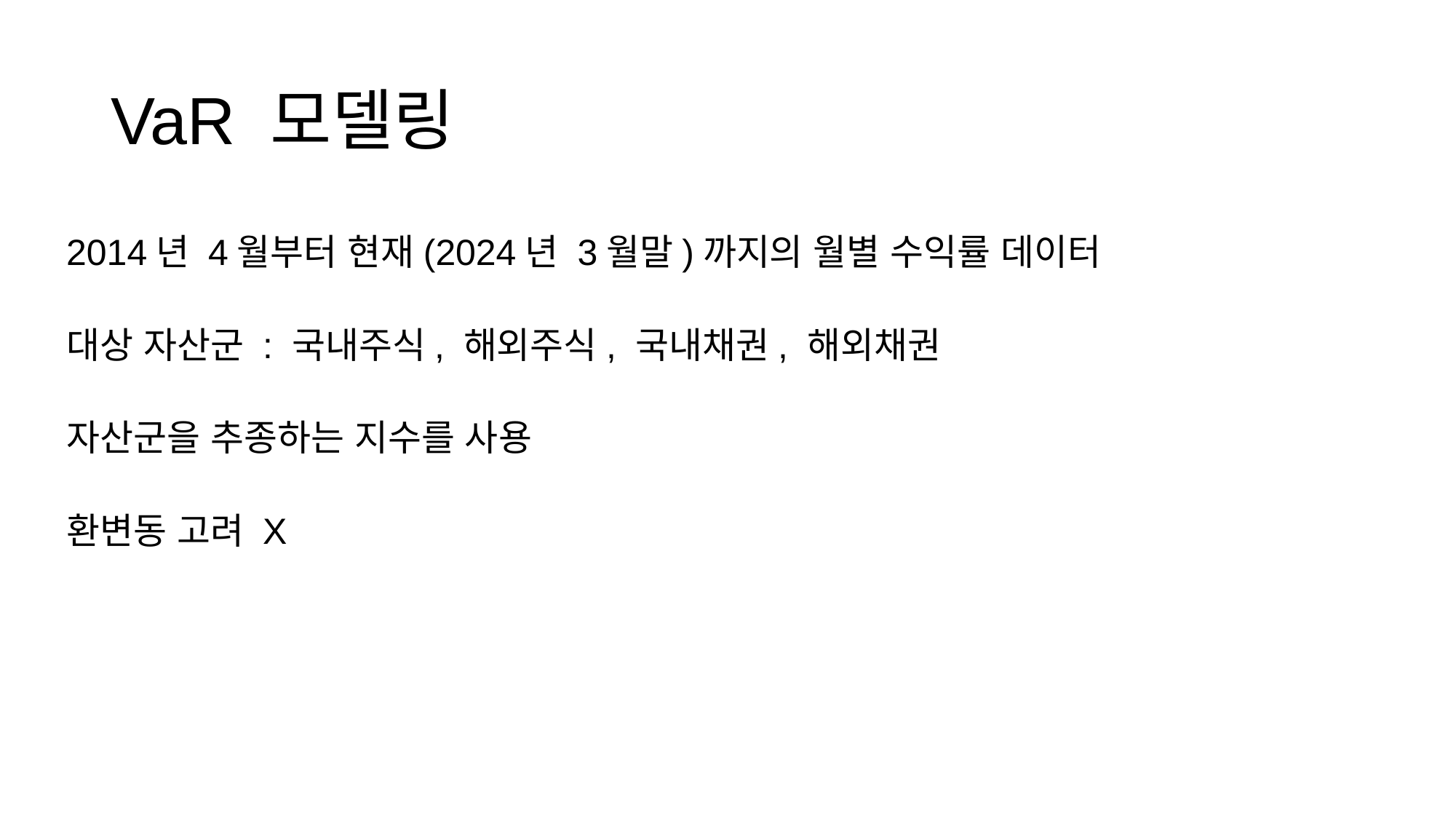

# VaR 모델링
2014년 4월부터 현재(2024년 3월말)까지의 월별 수익률 데이터
대상 자산군 : 국내주식, 해외주식, 국내채권, 해외채권
자산군을 추종하는 지수를 사용
환변동 고려 X